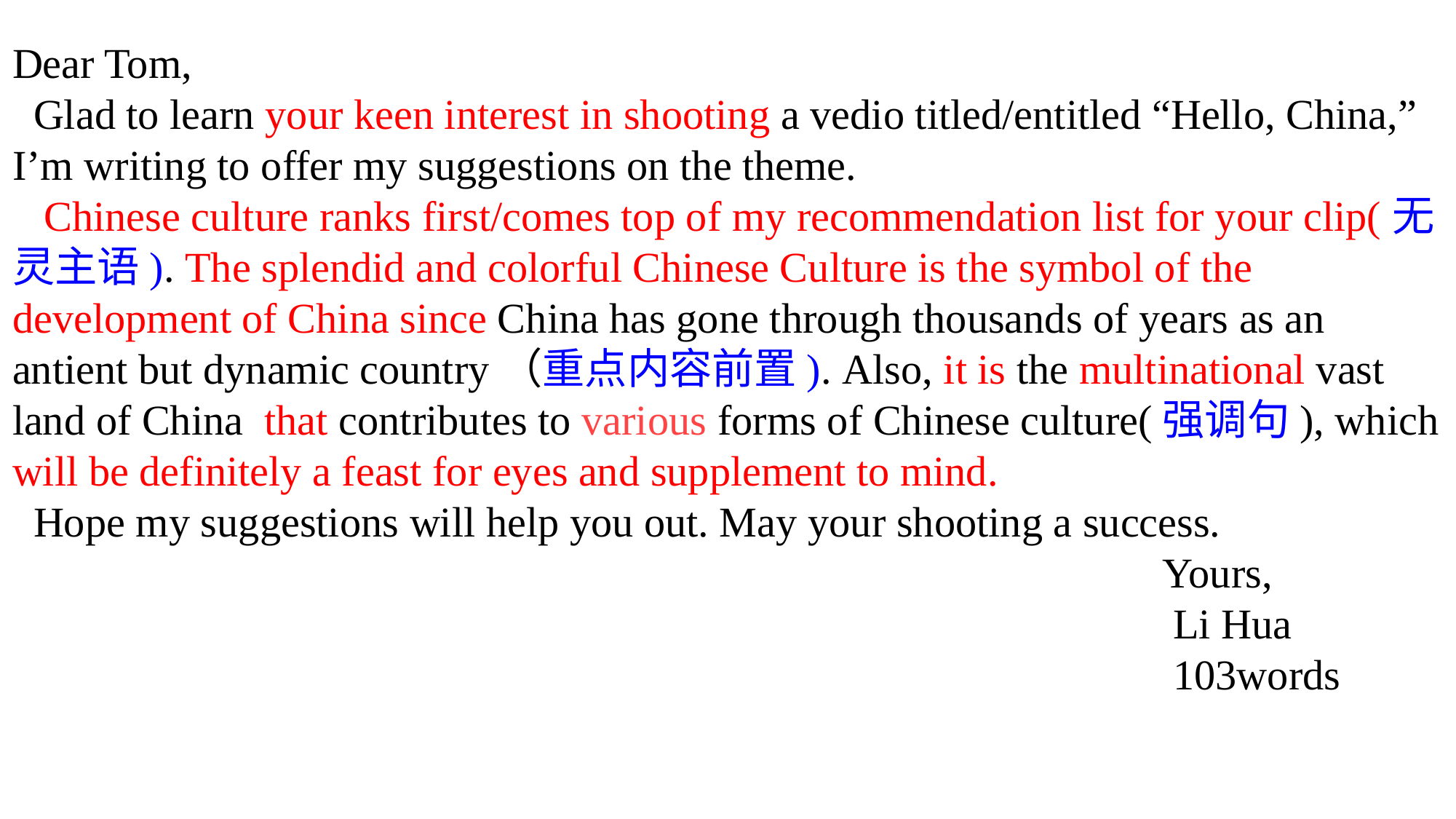

Dear Tom,
  Glad to learn your keen interest in shooting a vedio titled/entitled “Hello, China,” I’m writing to offer my suggestions on the theme.
   Chinese culture ranks first/comes top of my recommendation list for your clip(无灵主语). The splendid and colorful Chinese Culture is the symbol of the development of China since China has gone through thousands of years as an antient but dynamic country（重点内容前置). Also, it is the multinational vast land of China  that contributes to various forms of Chinese culture(强调句), which will be definitely a feast for eyes and supplement to mind.
  Hope my suggestions will help you out. May your shooting a success.
                                                                                                             Yours,
                                                                                                              Li Hua
                                                                                                              103words